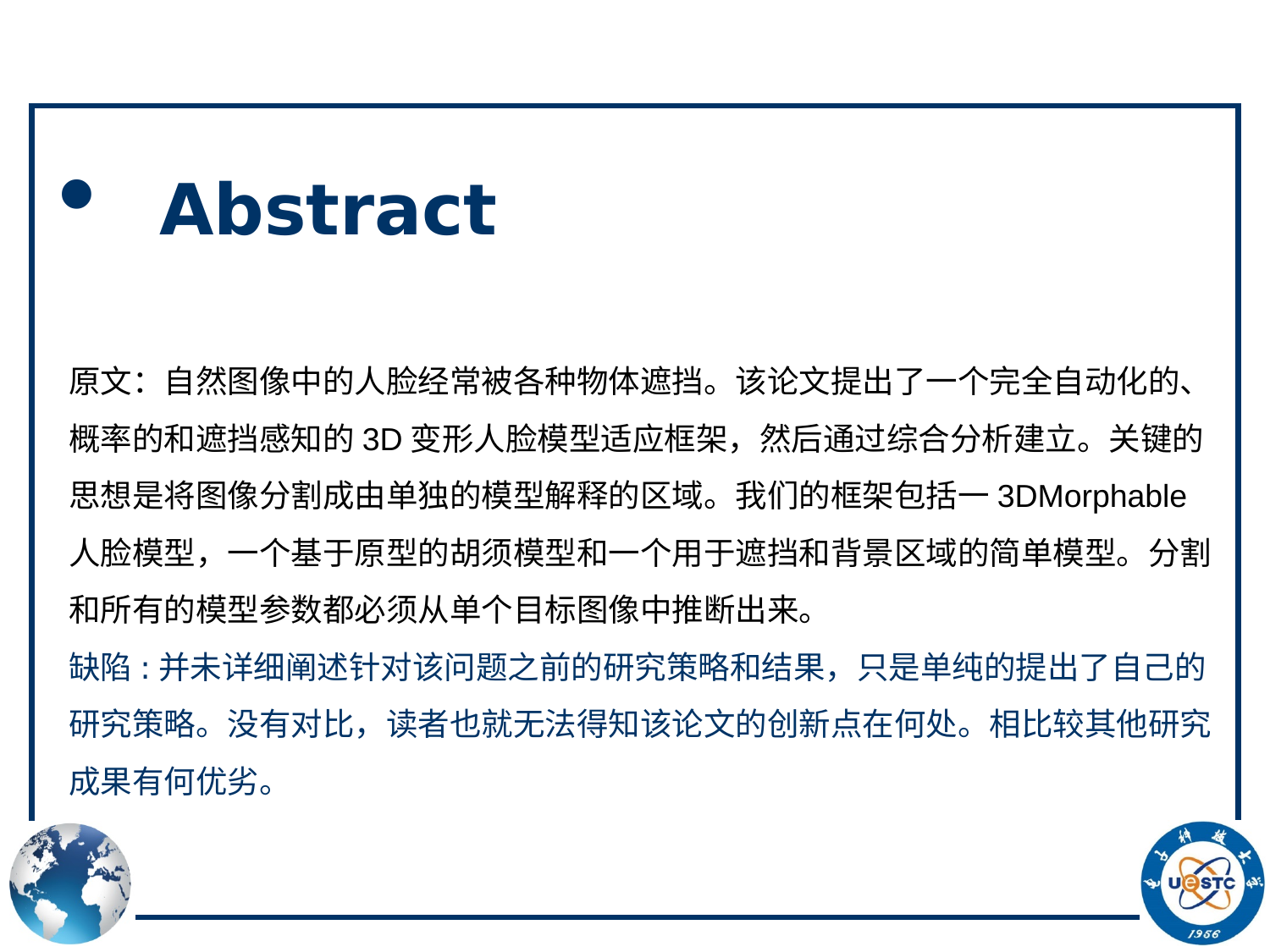

Abstract
原文：自然图像中的人脸经常被各种物体遮挡。该论文提出了一个完全自动化的、概率的和遮挡感知的3D变形人脸模型适应框架，然后通过综合分析建立。关键的思想是将图像分割成由单独的模型解释的区域。我们的框架包括一3DMorphable人脸模型，一个基于原型的胡须模型和一个用于遮挡和背景区域的简单模型。分割和所有的模型参数都必须从单个目标图像中推断出来。
缺陷:并未详细阐述针对该问题之前的研究策略和结果，只是单纯的提出了自己的研究策略。没有对比，读者也就无法得知该论文的创新点在何处。相比较其他研究成果有何优劣。